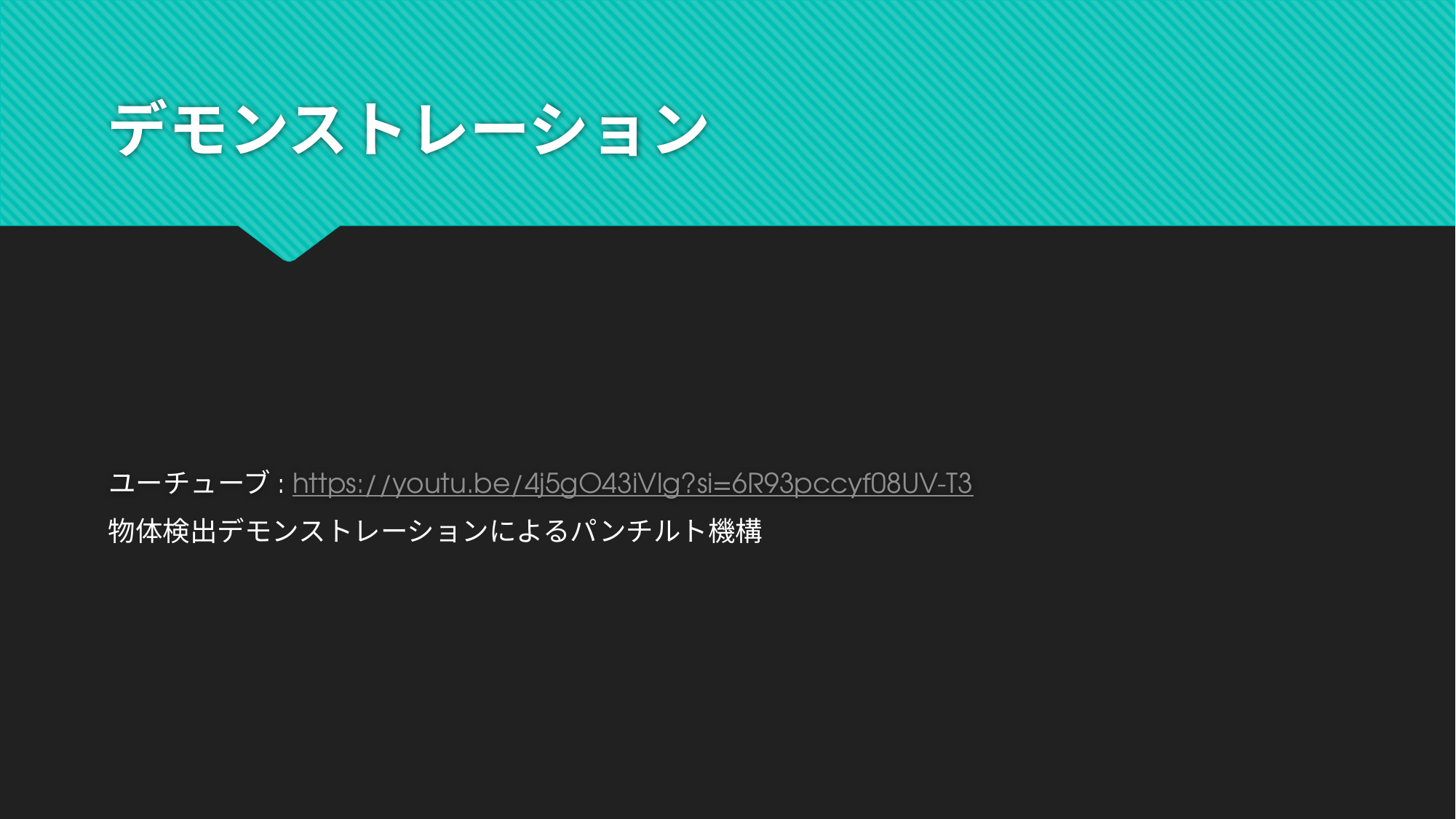

# デモンストレーション
ユーチューブ: https://youtu.be/4j5gO43iVlg?si=6R93pccyf08UV-T3
物体検出デモンストレーションによるパンチルト機構